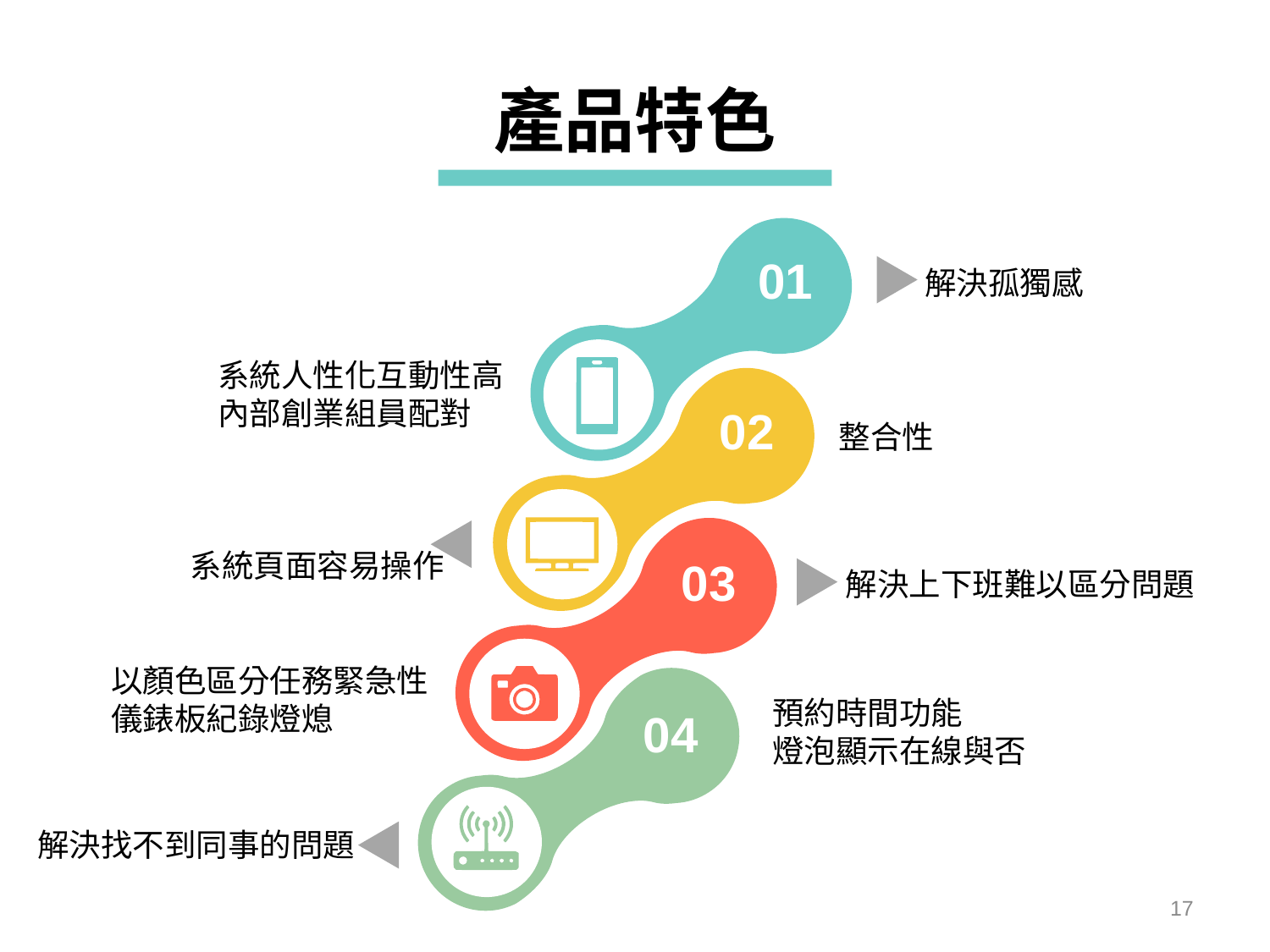

產品特色

01
解決孤獨感

系統人性化互動性高
內部創業組員配對

02
整合性

系統頁面容易操作
03
解決上下班難以區分問題

以顏色區分任務緊急性
儀錶板紀錄燈熄

預約時間功能
燈泡顯示在線與否
04

解決找不到同事的問題

17